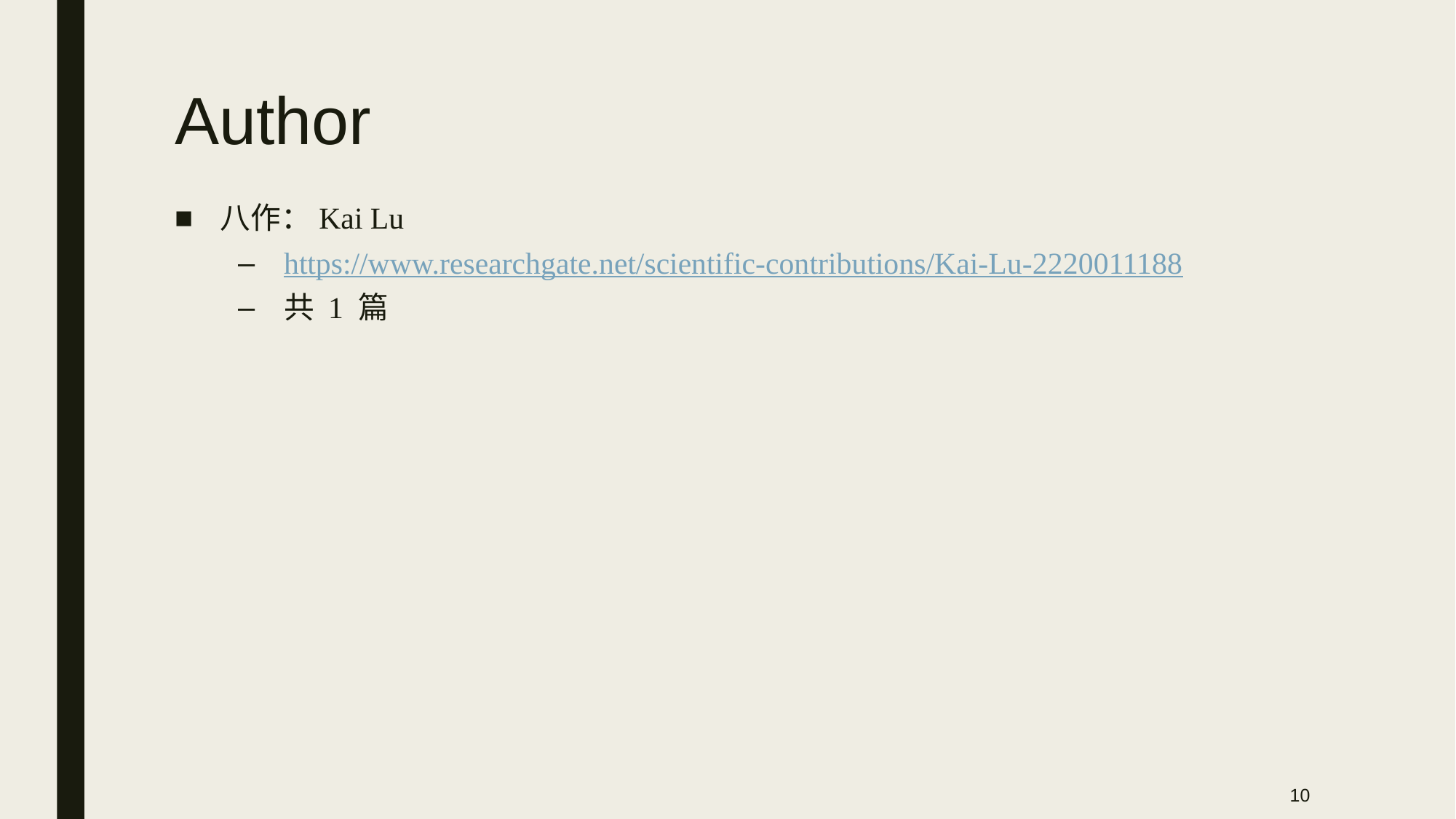

# Author
八作：Kai Lu
https://www.researchgate.net/scientific-contributions/Kai-Lu-2220011188
共 1 篇
10